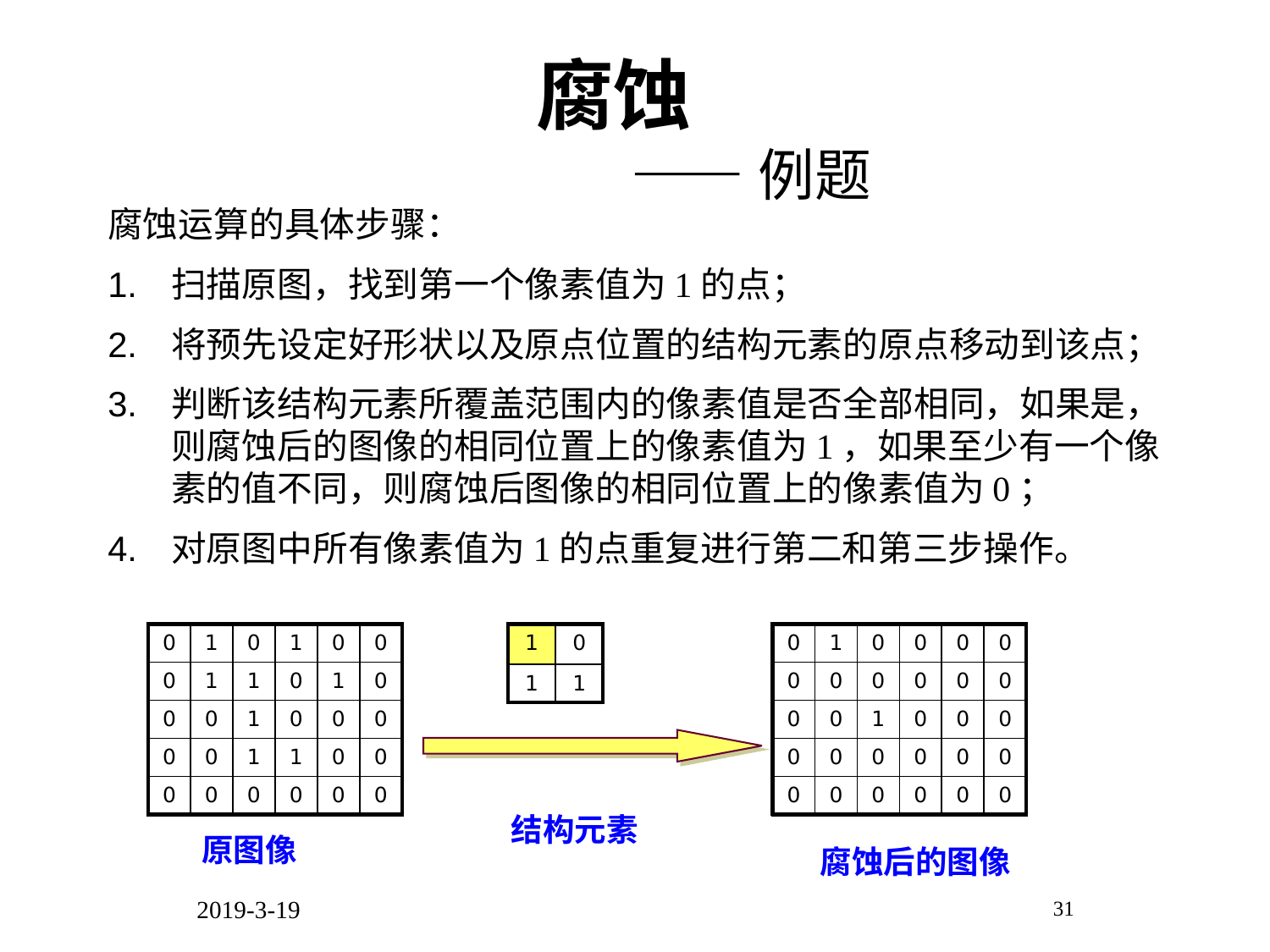

# 腐蚀 —— 例题
腐蚀运算的具体步骤：
扫描原图，找到第一个像素值为1的点；
将预先设定好形状以及原点位置的结构元素的原点移动到该点；
判断该结构元素所覆盖范围内的像素值是否全部相同，如果是，则腐蚀后的图像的相同位置上的像素值为1，如果至少有一个像素的值不同，则腐蚀后图像的相同位置上的像素值为0；
对原图中所有像素值为1的点重复进行第二和第三步操作。
| 0 | 1 | 0 | 1 | 0 | 0 |
| --- | --- | --- | --- | --- | --- |
| 0 | 1 | 1 | 0 | 1 | 0 |
| 0 | 0 | 1 | 0 | 0 | 0 |
| 0 | 0 | 1 | 1 | 0 | 0 |
| 0 | 0 | 0 | 0 | 0 | 0 |
| 1 | 0 |
| --- | --- |
| 1 | 1 |
| 0 | 1 | 0 | 0 | 0 | 0 |
| --- | --- | --- | --- | --- | --- |
| 0 | 0 | 0 | 0 | 0 | 0 |
| 0 | 0 | 1 | 0 | 0 | 0 |
| 0 | 0 | 0 | 0 | 0 | 0 |
| 0 | 0 | 0 | 0 | 0 | 0 |

结构元素
原图像
腐蚀后的图像
2019-3-19
31